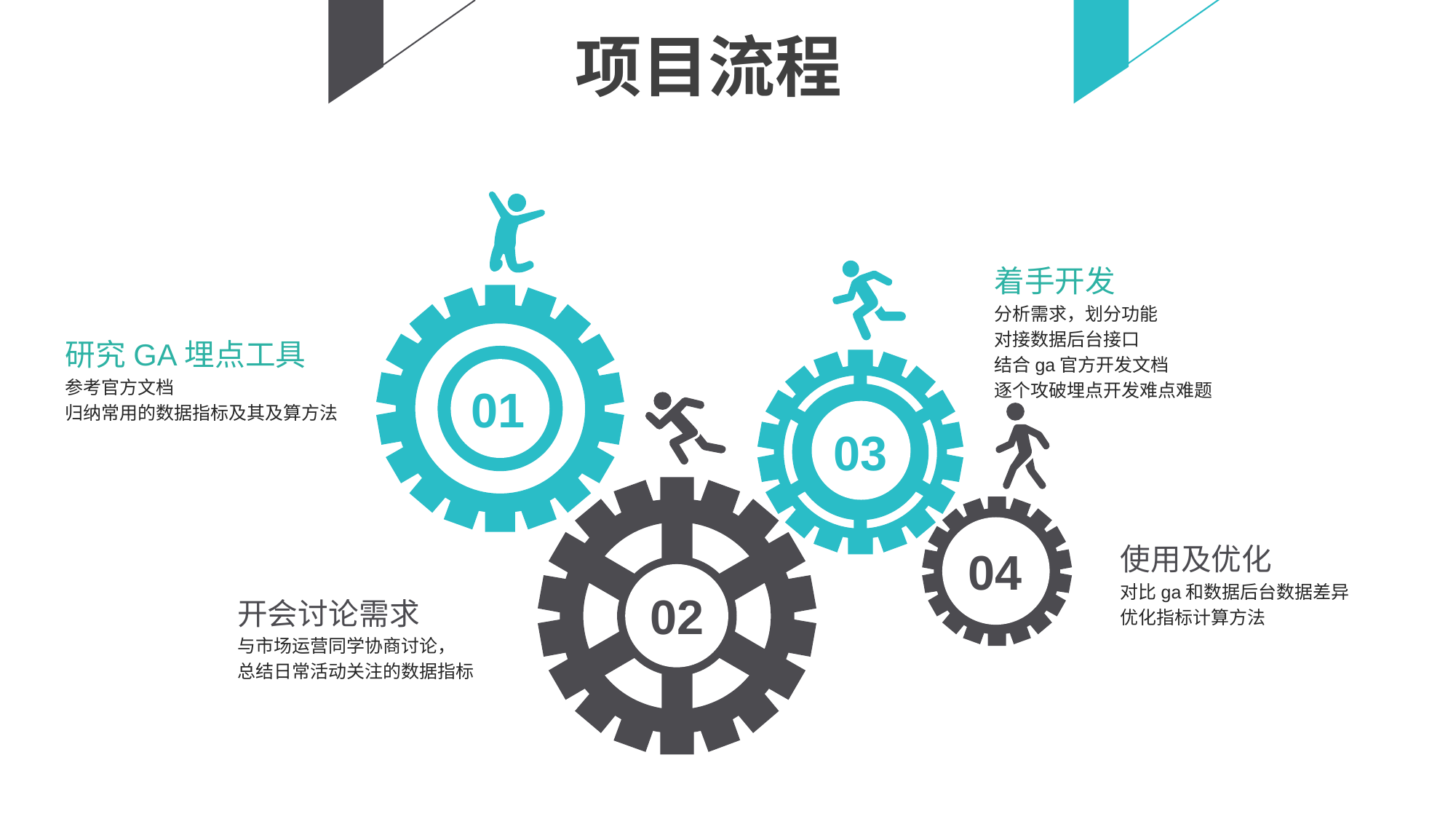

项目流程

着手开发
分析需求，划分功能
对接数据后台接口
结合ga官方开发文档
逐个攻破埋点开发难点难题

研究GA埋点工具
参考官方文档
归纳常用的数据指标及其及算方法

01

03

使用及优化
对比ga和数据后台数据差异
优化指标计算方法
04

02
开会讨论需求
与市场运营同学协商讨论，
总结日常活动关注的数据指标